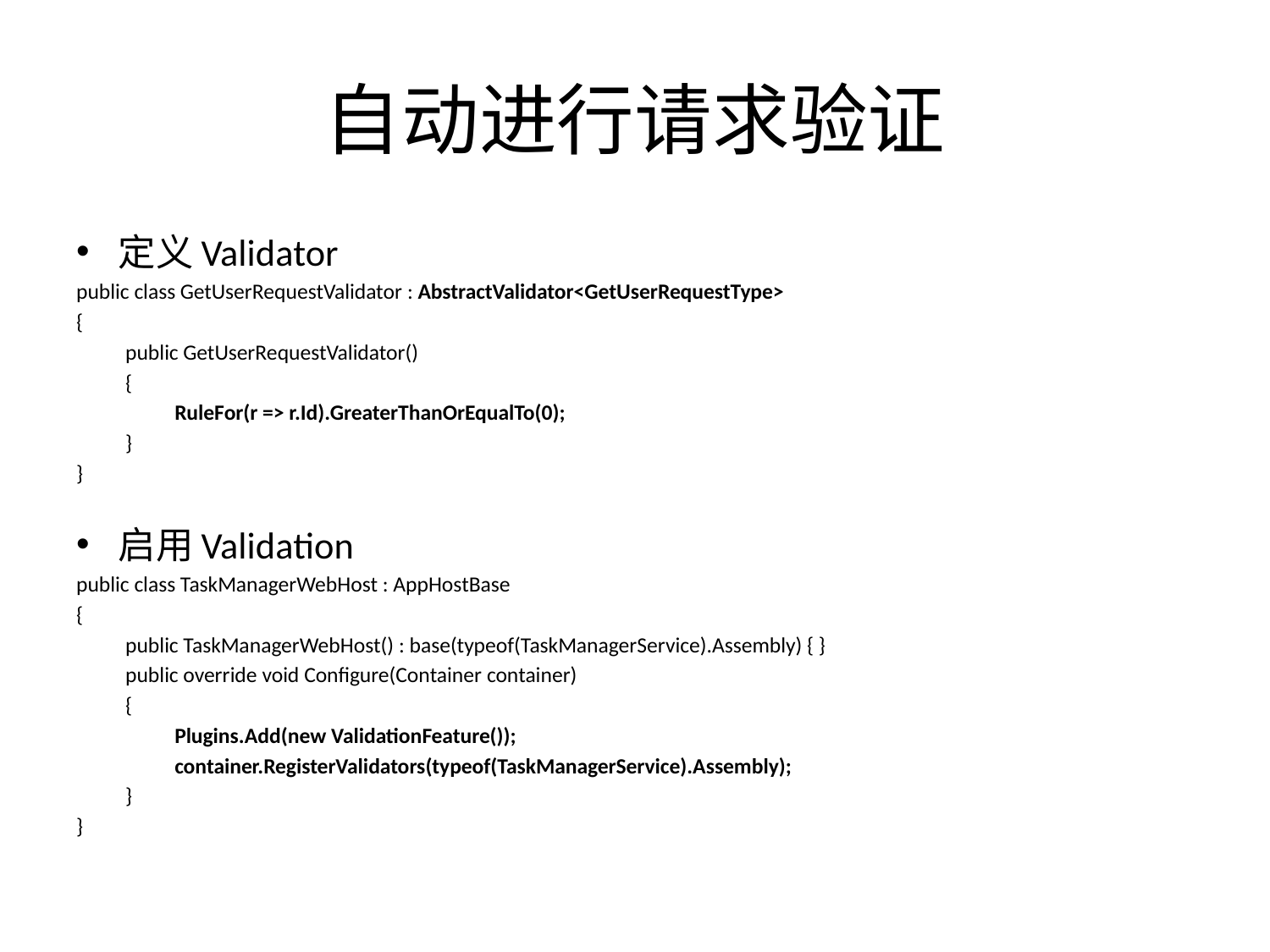

# 自动进行请求验证
定义Validator
public class GetUserRequestValidator : AbstractValidator<GetUserRequestType>
{
public GetUserRequestValidator()
{
RuleFor(r => r.Id).GreaterThanOrEqualTo(0);
}
}

启用Validation
public class TaskManagerWebHost : AppHostBase
{
public TaskManagerWebHost() : base(typeof(TaskManagerService).Assembly) { }
public override void Configure(Container container)
{
Plugins.Add(new ValidationFeature());
container.RegisterValidators(typeof(TaskManagerService).Assembly);
}
}